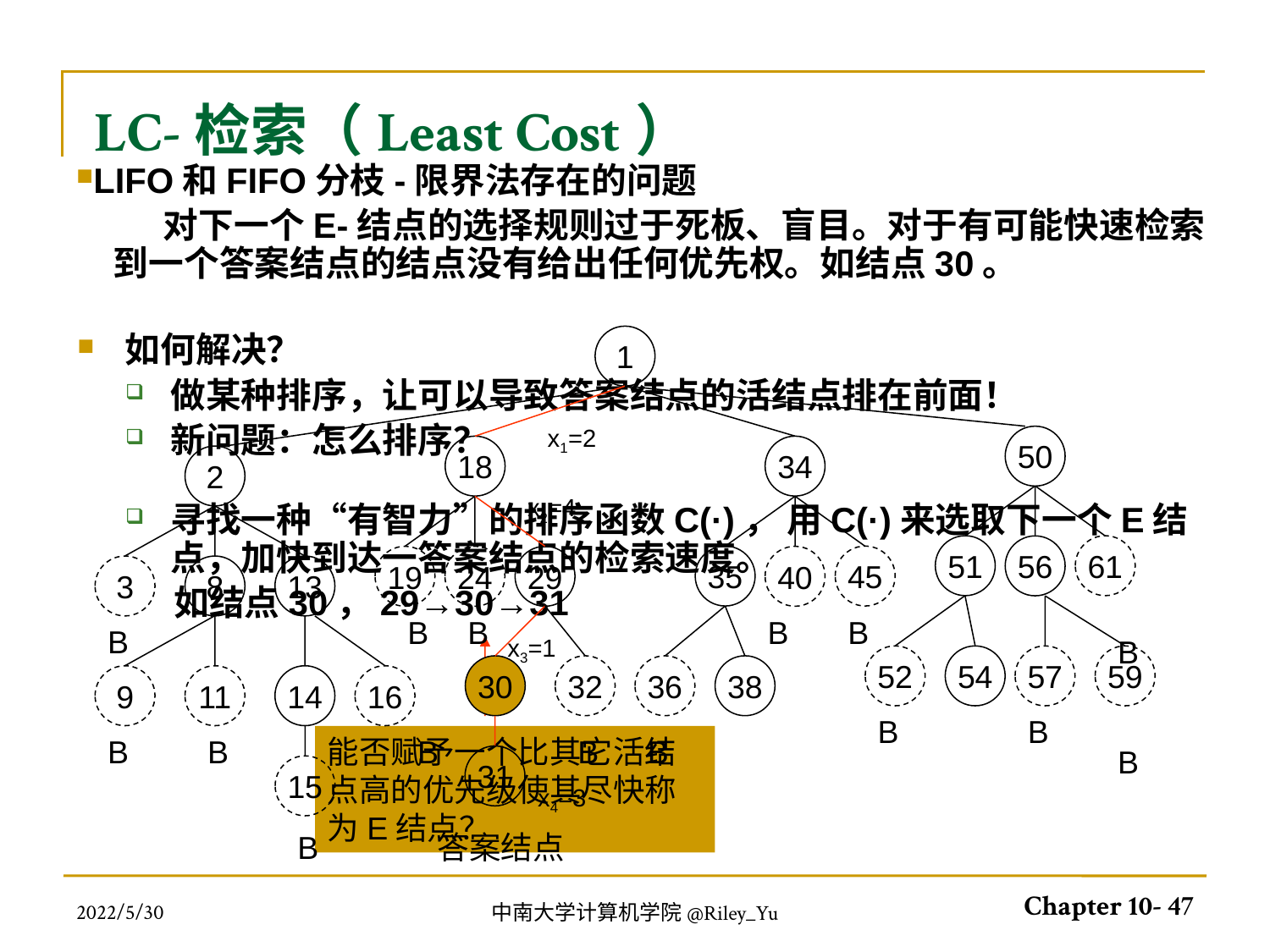

# LC-检索（Least Cost）
LIFO和FIFO分枝-限界法存在的问题
  对下一个E-结点的选择规则过于死板、盲目。对于有可能快速检索到一个答案结点的结点没有给出任何优先权。如结点30。
如何解决？
做某种排序，让可以导致答案结点的活结点排在前面！
新问题：怎么排序？
1

x1=2
50
18
34
2
x2=4

51
61
56
35
45
19
24
29
40
3
8
13

B

B
B
B

B

x3=1
B
52
54
57
59
30
32
36
38
9
11
14
16
B
B

B
B

B
B
B
B
31
15
x4=3
B
答案结点
寻找一种“有智力”的排序函数C(·)， 用C(·)来选取下一个E结点，加快到达一答案结点的检索速度。
     如结点30，29→30→31

能否赋予一个比其它活结点高的优先级使其尽快称为E结点？
2022/5/30
Chapter 10- 47
中南大学计算机学院@Riley_Yu